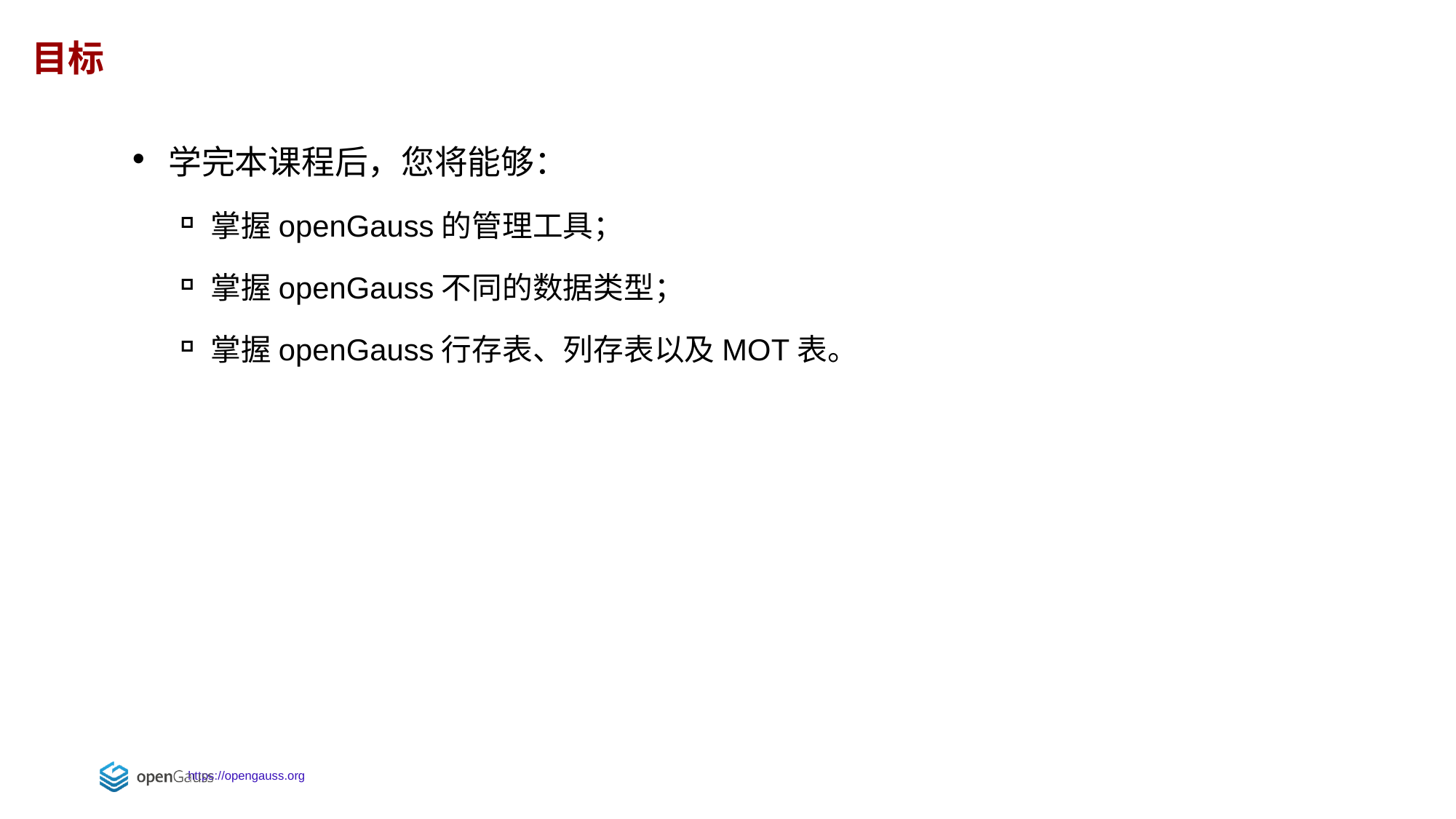

目标
学完本课程后，您将能够：
掌握openGauss的管理工具；
掌握openGauss不同的数据类型；
掌握openGauss行存表、列存表以及MOT表。